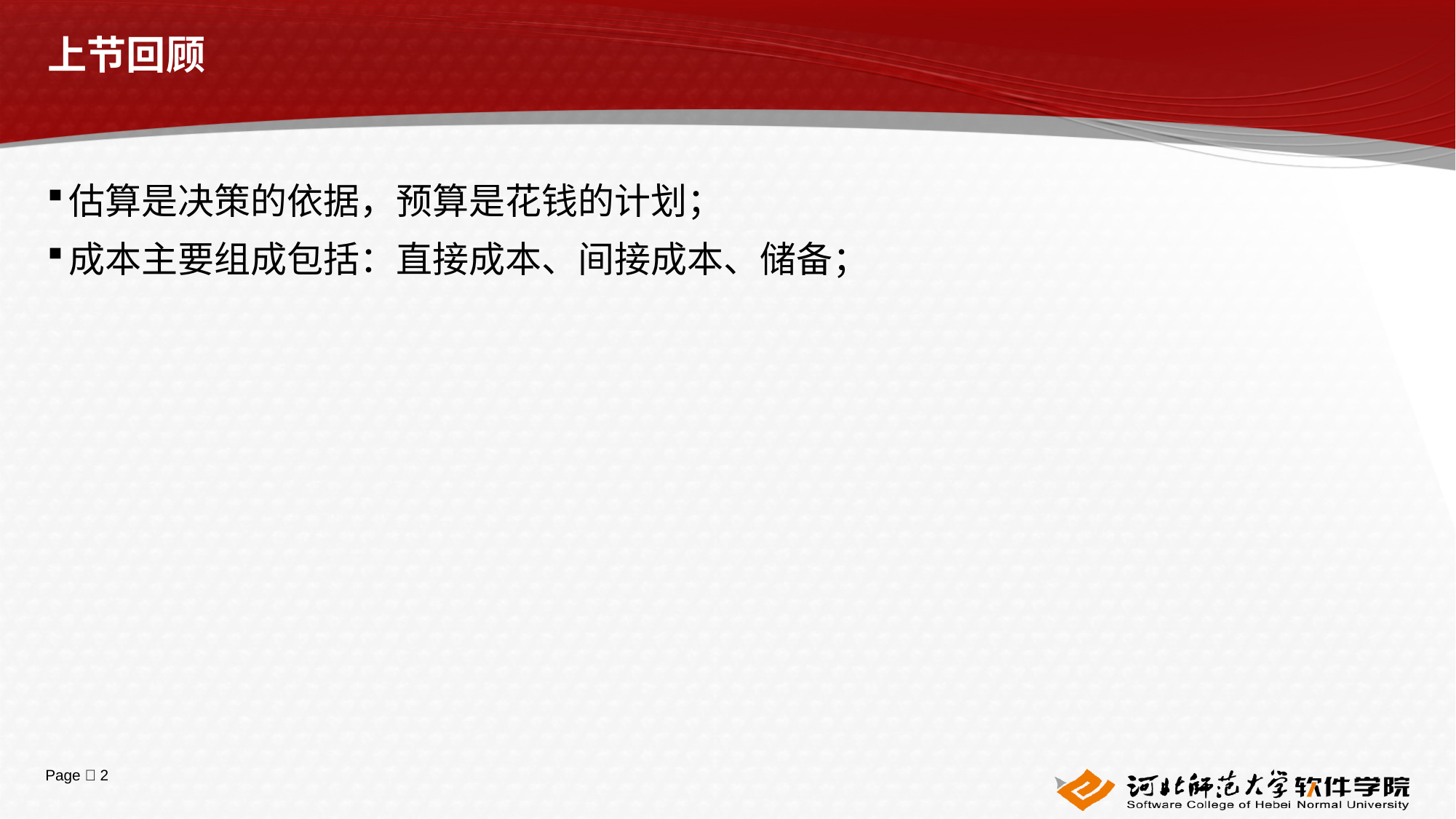

# 上节回顾
估算是决策的依据，预算是花钱的计划；
成本主要组成包括：直接成本、间接成本、储备；